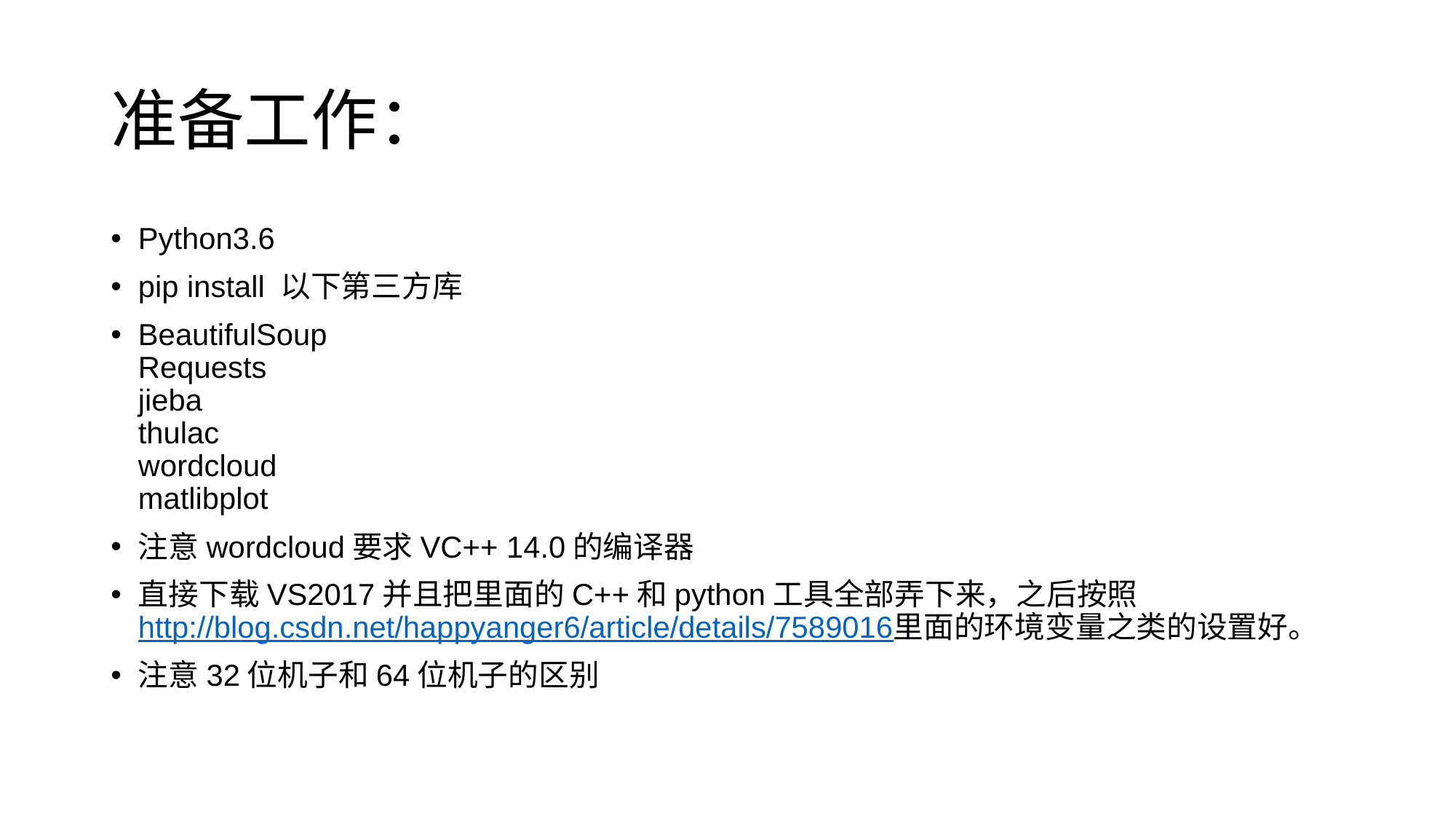

# 准备工作：
Python3.6
pip install 以下第三方库
BeautifulSoup
Requests
jieba
thulac
wordcloud
matlibplot
注意wordcloud要求VC++ 14.0的编译器
直接下载VS2017并且把里面的C++和python工具全部弄下来，之后按照http://blog.csdn.net/happyanger6/article/details/7589016里面的环境变量之类的设置好。
注意32位机子和64位机子的区别